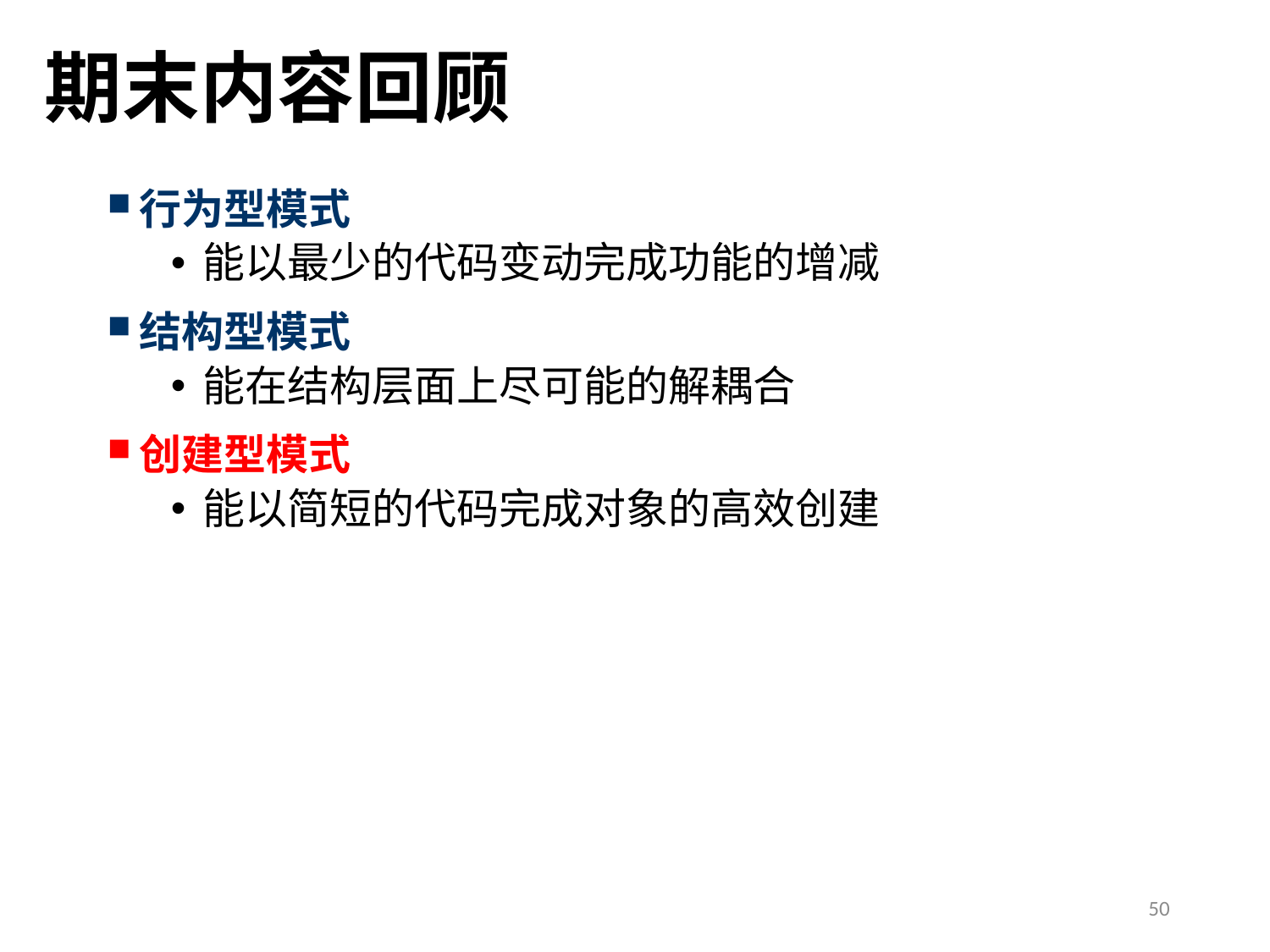

期末内容回顾
行为型模式
能以最少的代码变动完成功能的增减
结构型模式
能在结构层面上尽可能的解耦合
创建型模式
能以简短的代码完成对象的高效创建

50